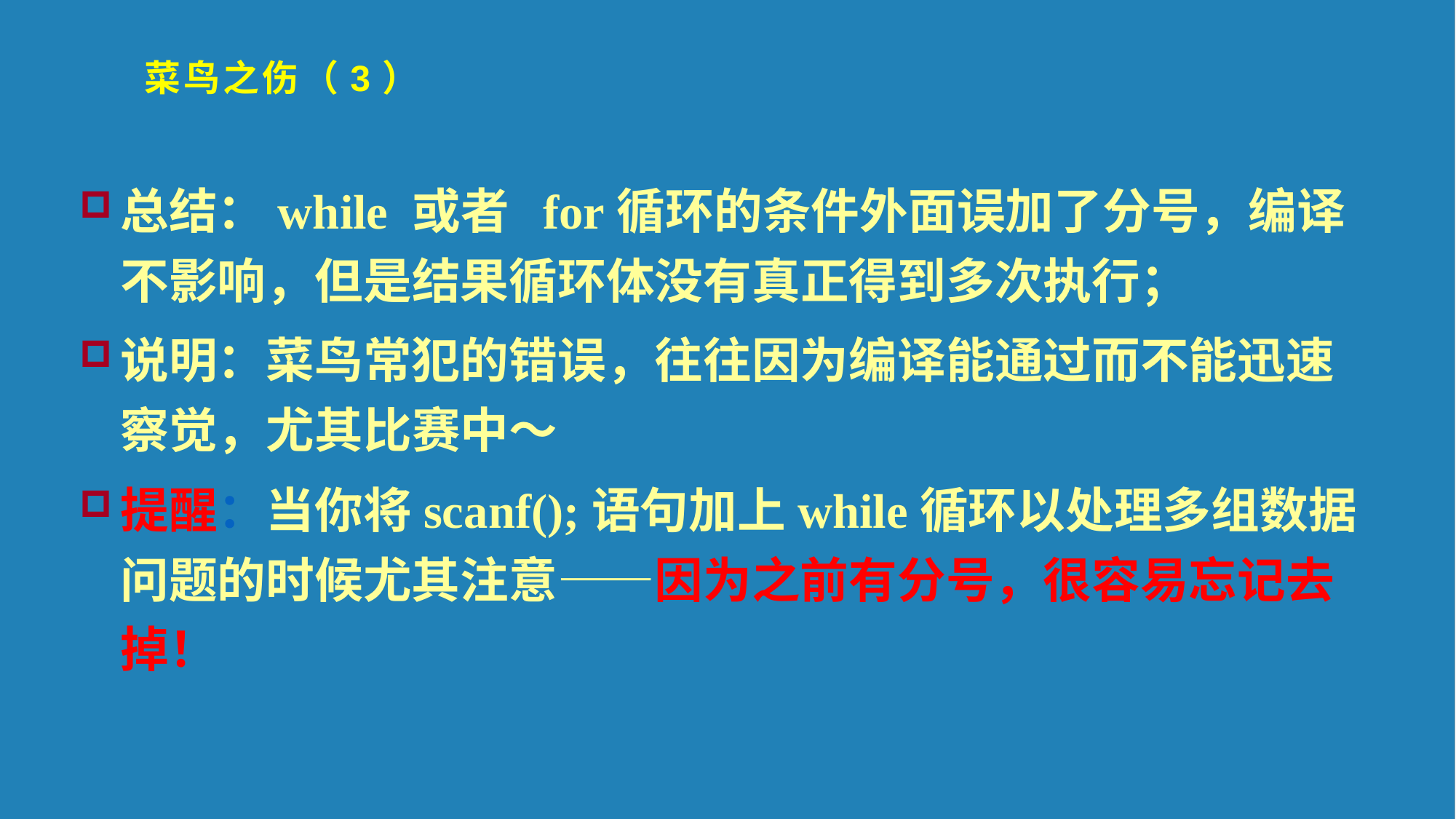

菜鸟之伤（3）
总结：while 或者  for循环的条件外面误加了分号，编译不影响，但是结果循环体没有真正得到多次执行；
说明：菜鸟常犯的错误，往往因为编译能通过而不能迅速察觉，尤其比赛中～
提醒：当你将scanf();语句加上while循环以处理多组数据问题的时候尤其注意——因为之前有分号，很容易忘记去掉！

88